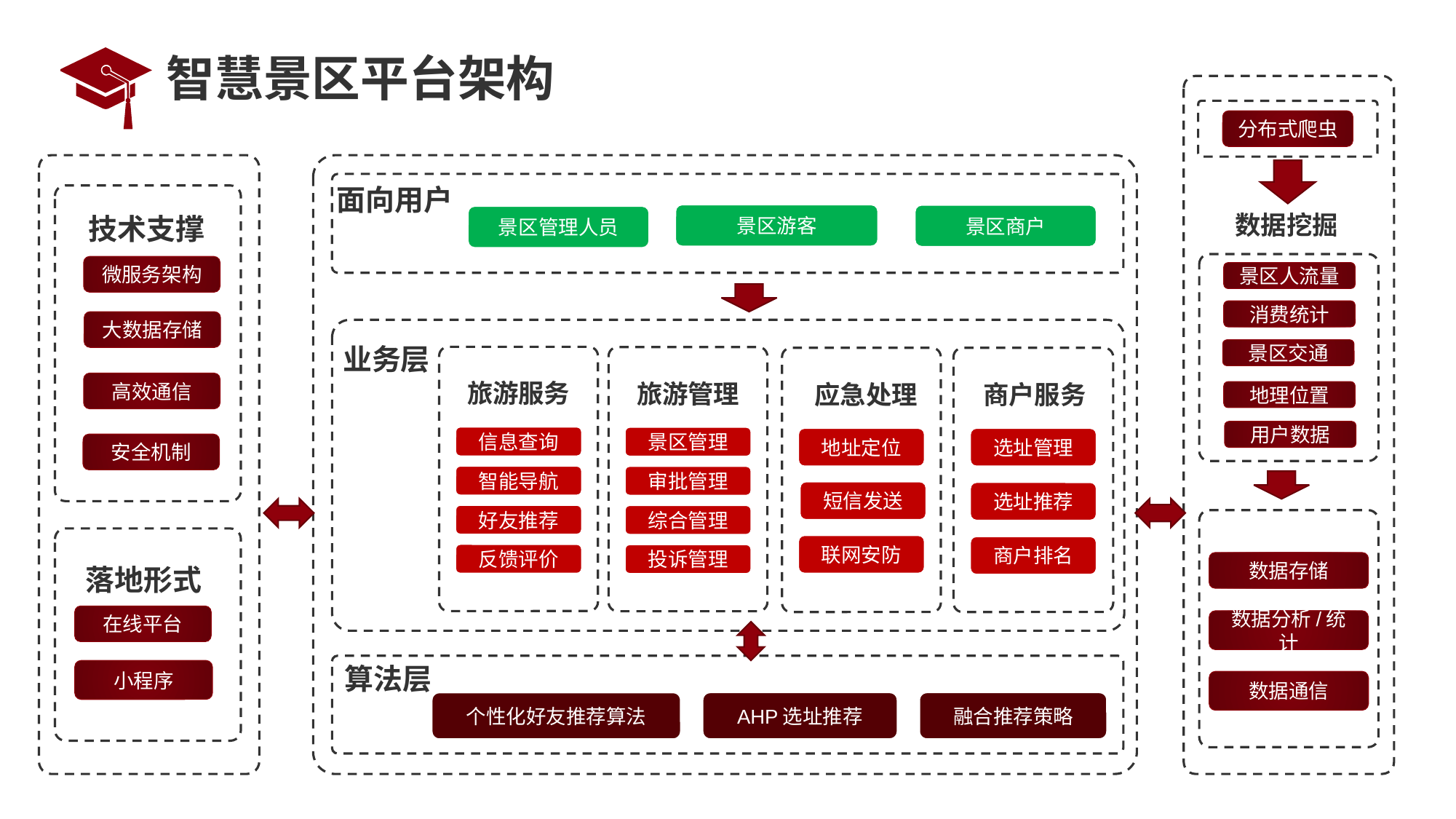

# 智慧景区平台架构

分布式爬虫

面向用户

数据挖掘
景区游客
景区商户
技术支撑
景区管理人员

微服务架构
景区人流量

消费统计
大数据存储

业务层
景区交通

旅游服务
旅游管理
高效通信
商户服务
地理位置
用户数据
信息查询
景区管理
选址管理
安全机制
智能导航
审批管理

选址推荐

好友推荐
综合管理

商户排名
反馈评价
投诉管理
数据存储
落地形式
在线平台
数据分析/统计

算法层

小程序
数据通信
AHP选址推荐
融合推荐策略
个性化好友推荐算法

应急处理
地址定位
短信发送
联网安防